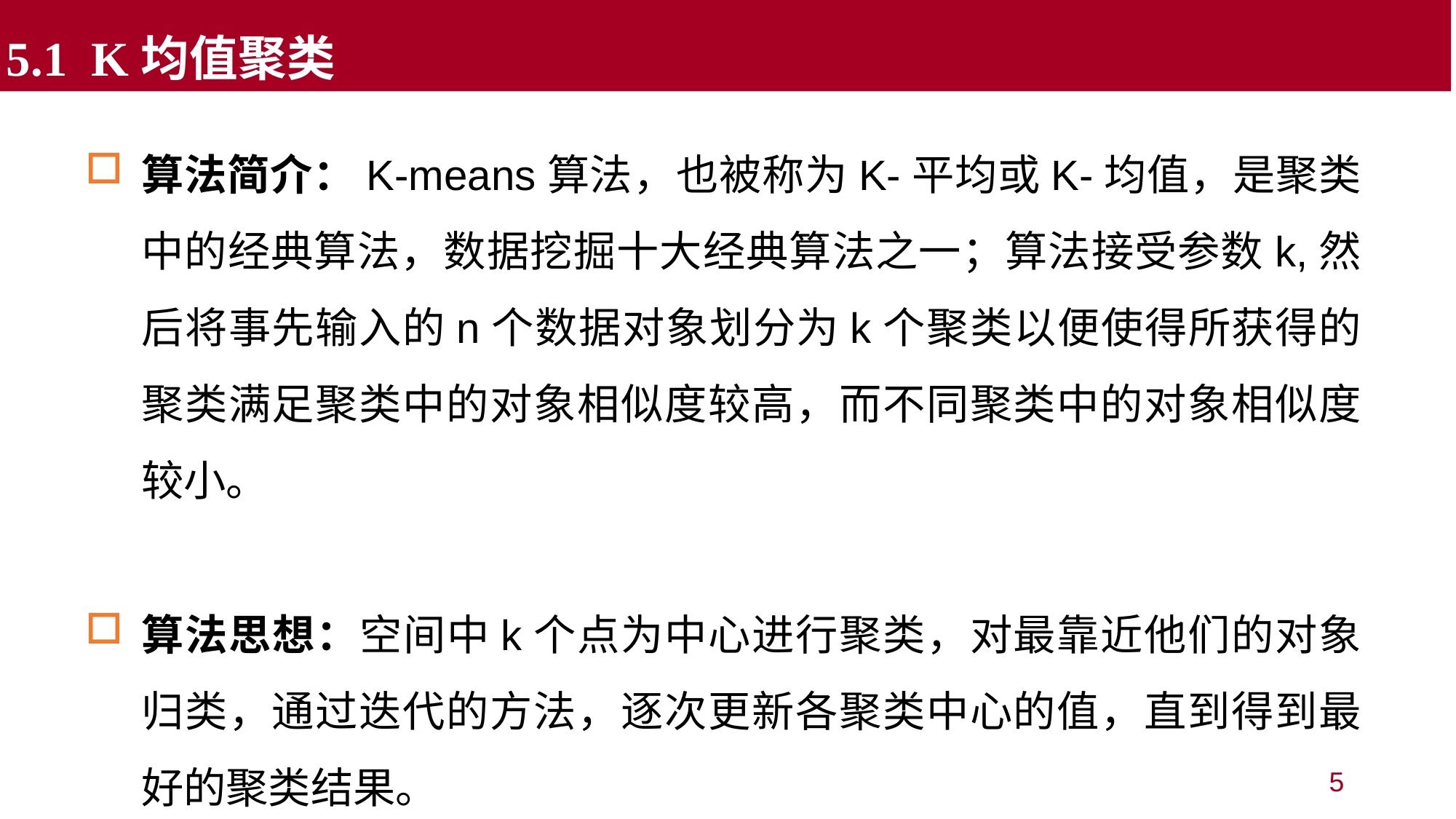

5.1  K均值聚类
算法简介：K-means算法，也被称为K-平均或K-均值，是聚类中的经典算法，数据挖掘十大经典算法之一；算法接受参数k,然后将事先输入的n个数据对象划分为k个聚类以便使得所获得的聚类满足聚类中的对象相似度较高，而不同聚类中的对象相似度较小。

算法思想：空间中k个点为中心进行聚类，对最靠近他们的对象归类，通过迭代的方法，逐次更新各聚类中心的值，直到得到最好的聚类结果。

5